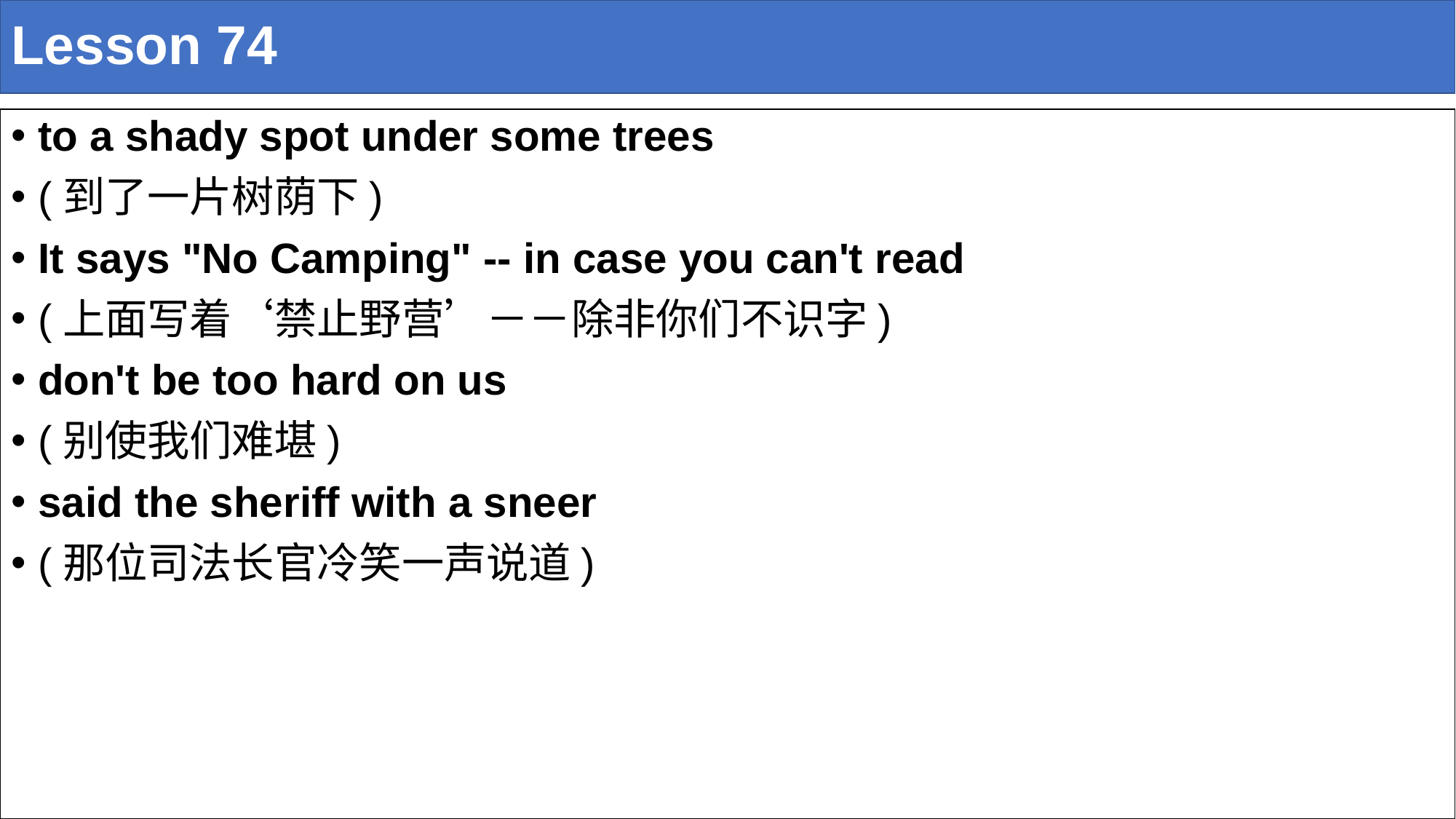

# Lesson 74
to a shady spot under some trees
(到了一片树荫下)
It says "No Camping" -- in case you can't read
(上面写着‘禁止野营’－－除非你们不识字)
don't be too hard on us
(别使我们难堪)
said the sheriff with a sneer
(那位司法长官冷笑一声说道)